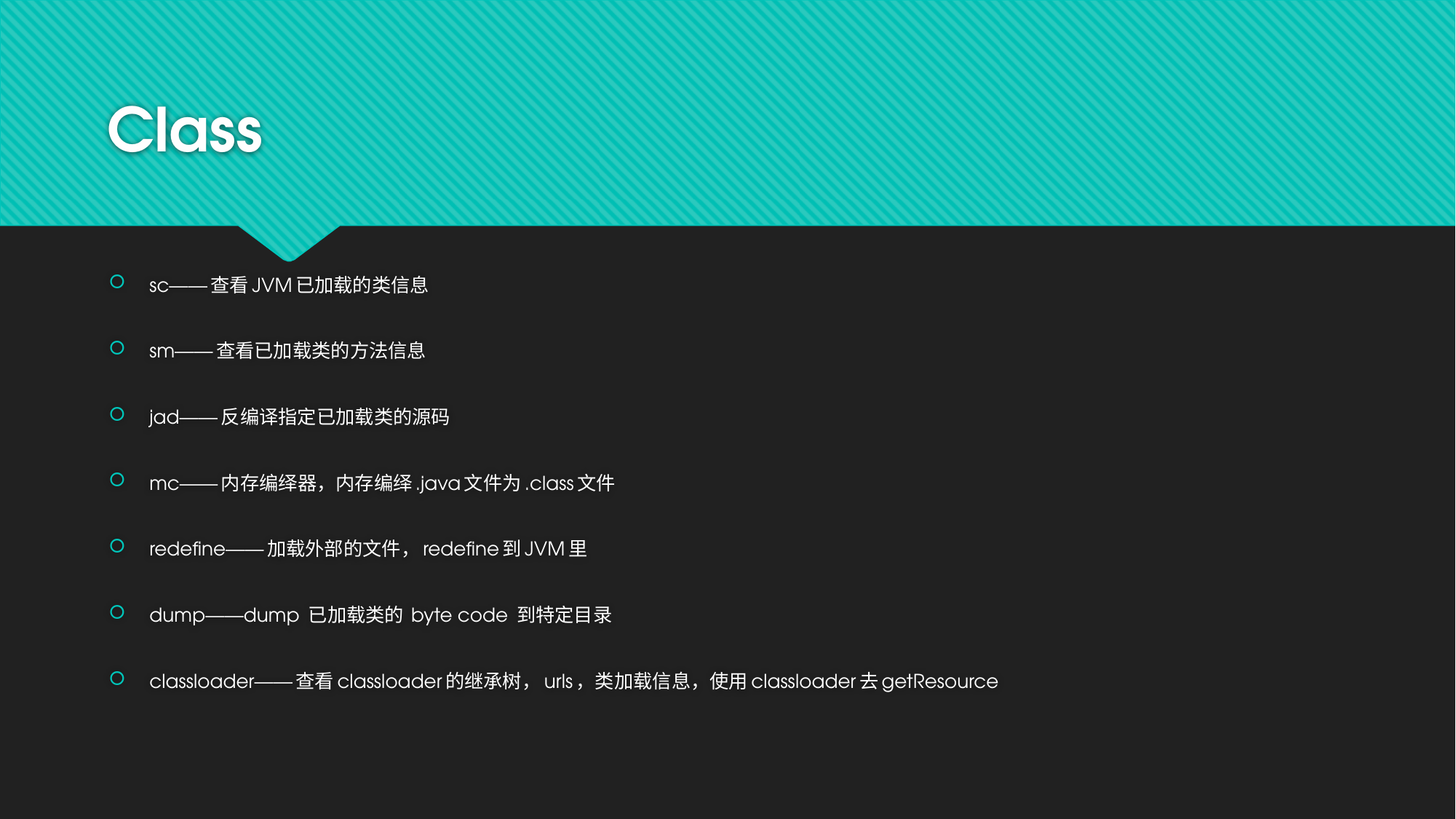

# Class
sc——查看JVM已加载的类信息

sm——查看已加载类的方法信息

jad——反编译指定已加载类的源码

mc——内存编绎器，内存编绎.java文件为.class文件

redefine——加载外部的文件，redefine到JVM里

dump——dump 已加载类的 byte code 到特定目录

classloader——查看classloader的继承树，urls，类加载信息，使用classloader去getResource